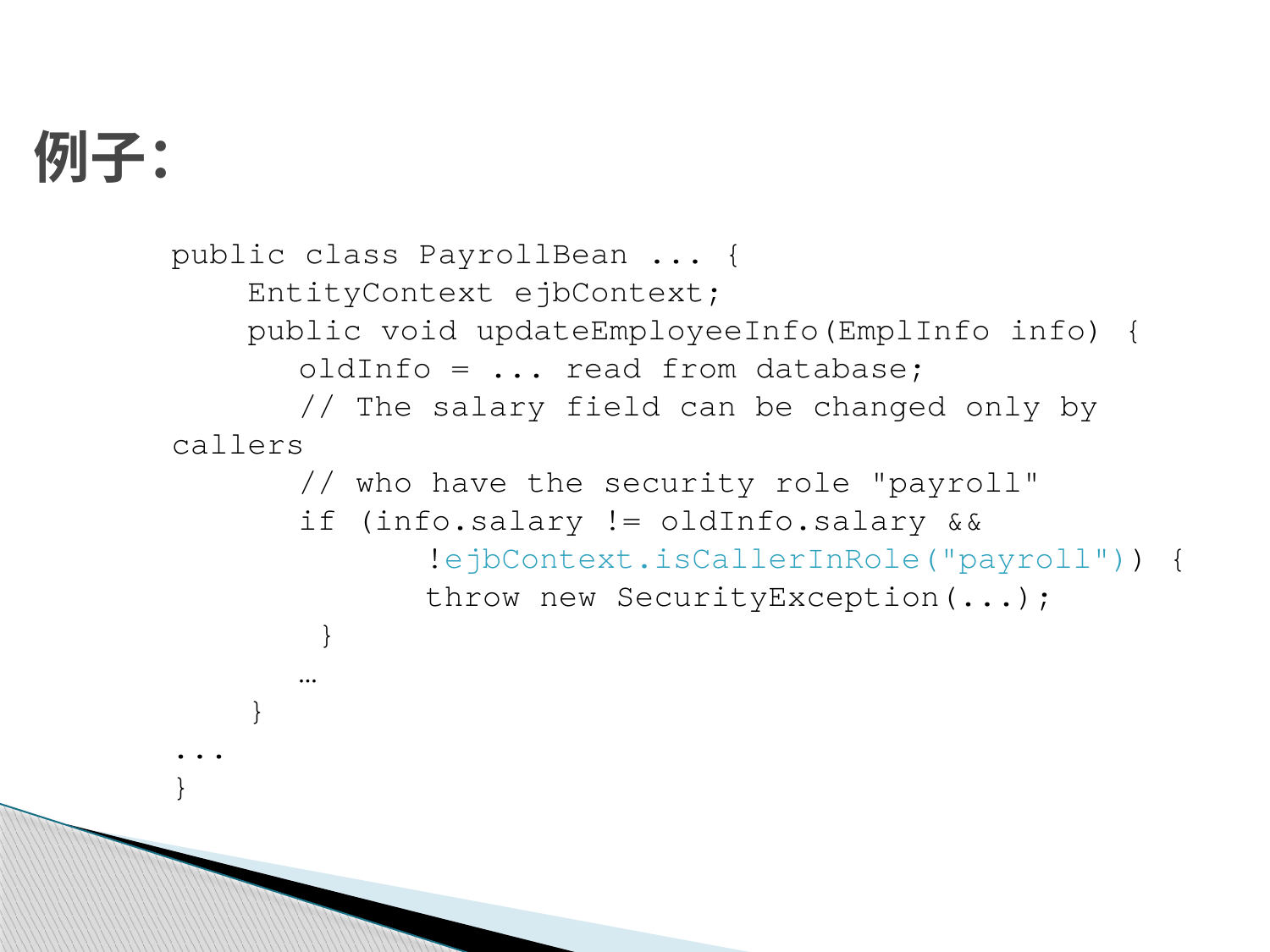

# 例子：
public class PayrollBean ... {
    EntityContext ejbContext;
    public void updateEmployeeInfo(EmplInfo info) {
    	oldInfo = ... read from database;
    	// The salary field can be changed only by callers
    	// who have the security role "payroll"
    	if (info.salary != oldInfo.salary &&
		!ejbContext.isCallerInRole("payroll")) {
   		throw new SecurityException(...);
   	 }
	…
    }
...
}